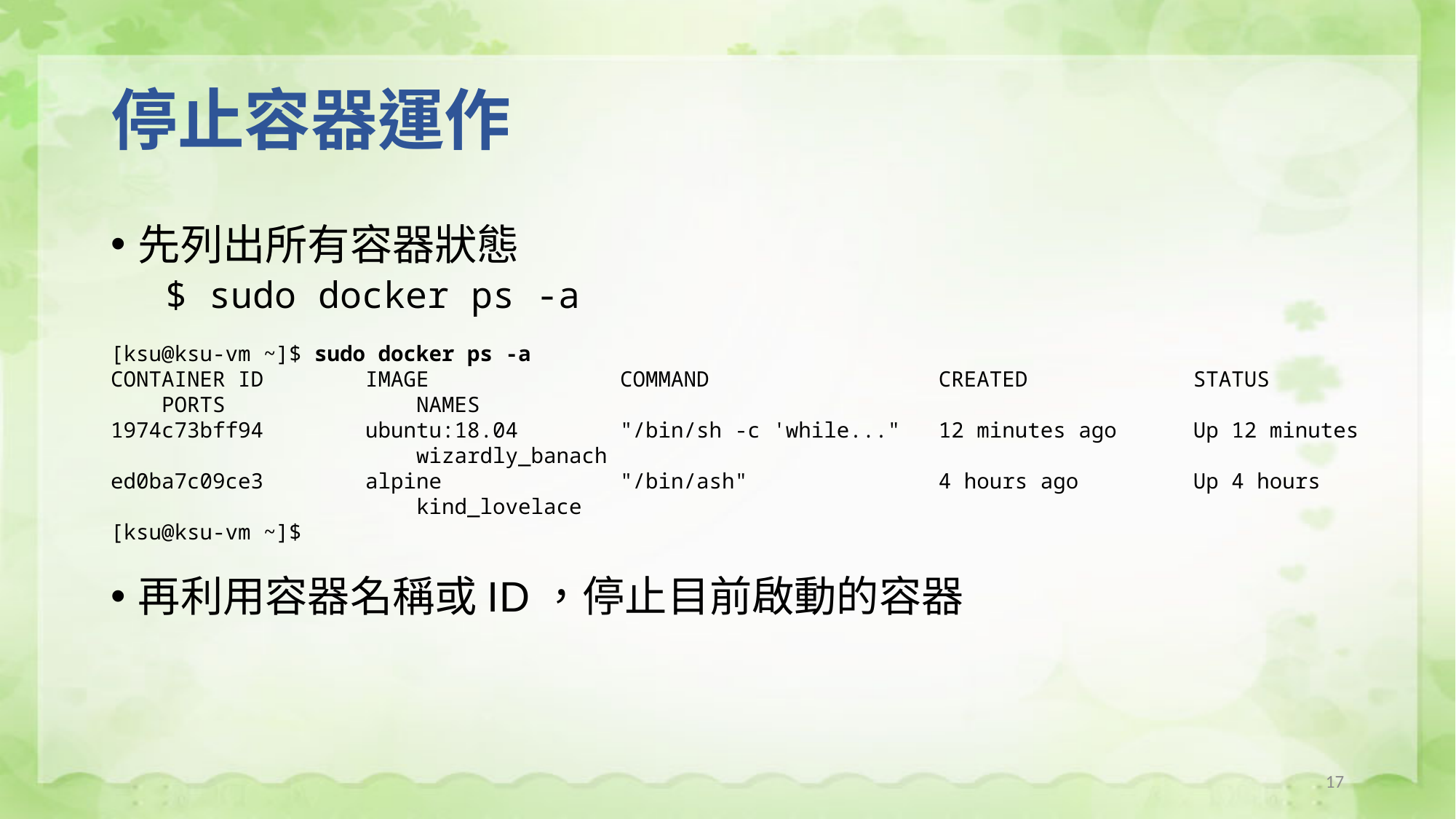

# 停止容器運作
先列出所有容器狀態
$ sudo docker ps -a

再利用容器名稱或ID，停止目前啟動的容器

[ksu@ksu-vm ~]$ sudo docker ps -a
CONTAINER ID        IMAGE               COMMAND                  CREATED             STATUS              PORTS               NAMES
1974c73bff94        ubuntu:18.04        "/bin/sh -c 'while..."   12 minutes ago      Up 12 minutes                           wizardly_banach
ed0ba7c09ce3        alpine              "/bin/ash"               4 hours ago         Up 4 hours                              kind_lovelace
[ksu@ksu-vm ~]$
17